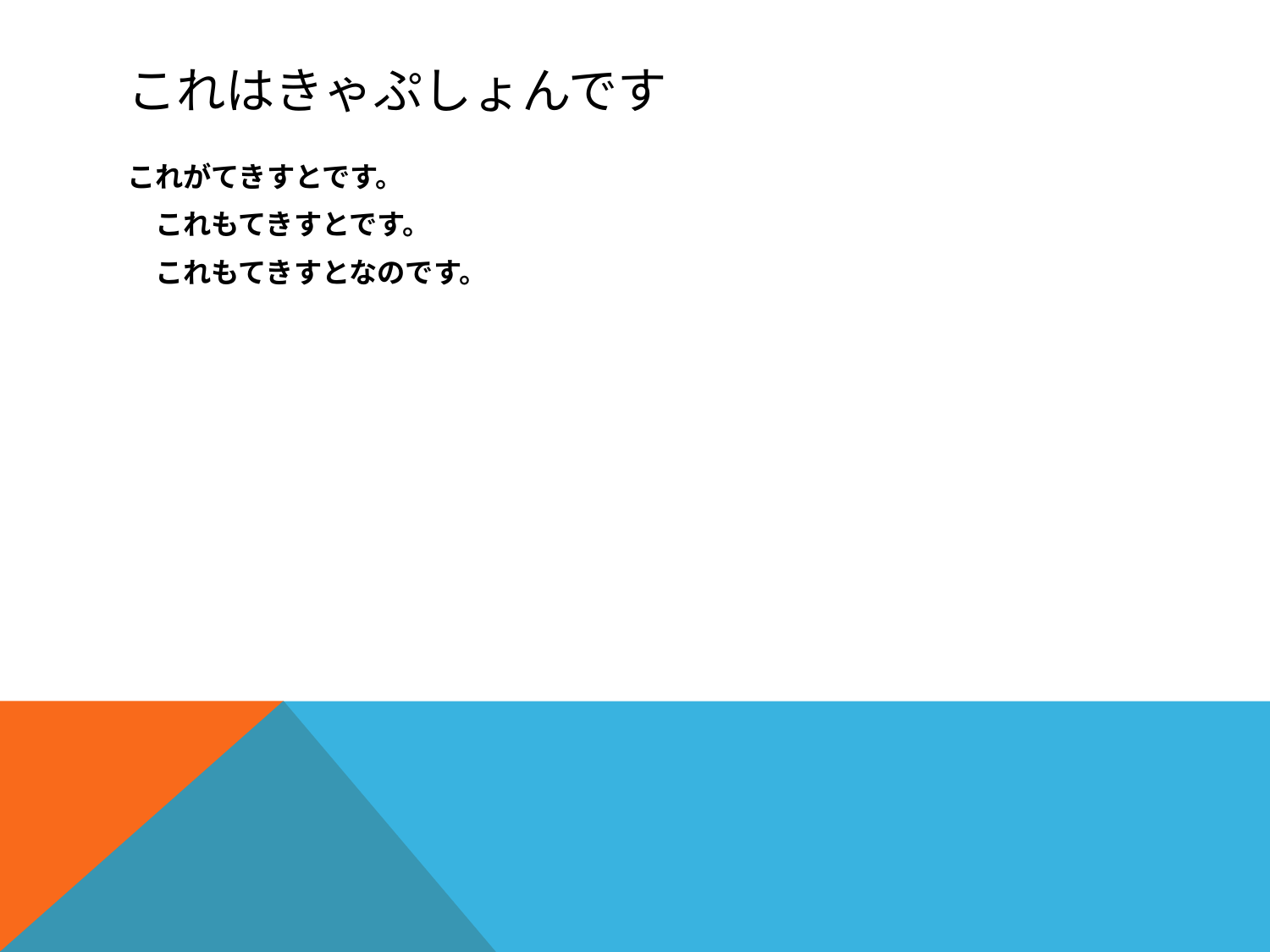

# これはきゃぷしょんです
これがてきすとです。
　これもてきすとです。
　これもてきすとなのです。